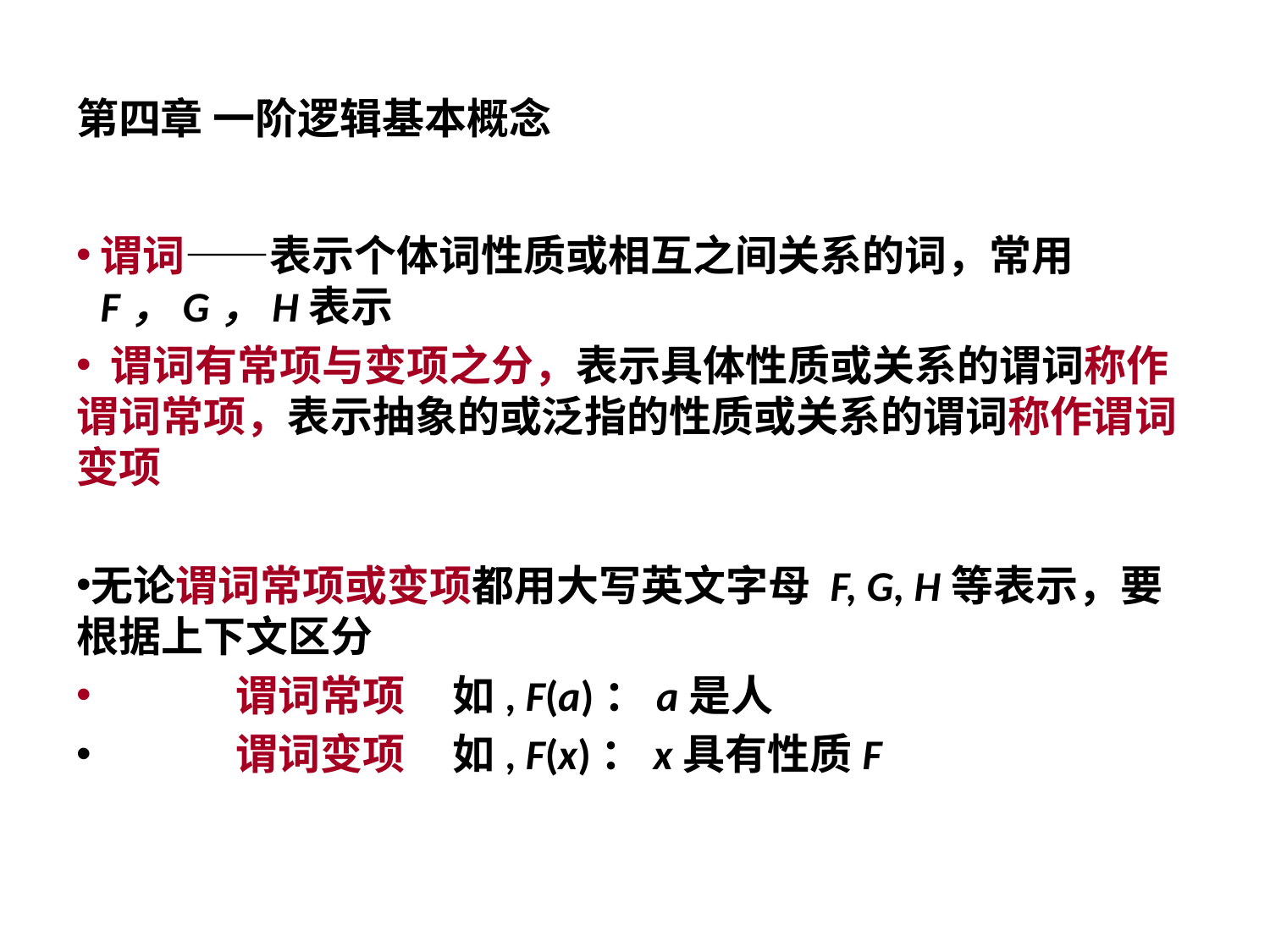

# 第四章 一阶逻辑基本概念
谓词——表示个体词性质或相互之间关系的词，常用F，G，H表示
 谓词有常项与变项之分，表示具体性质或关系的谓词称作谓词常项，表示抽象的或泛指的性质或关系的谓词称作谓词变项

无论谓词常项或变项都用大写英文字母 F, G, H等表示，要根据上下文区分
         谓词常项     如, F(a)：a是人
         谓词变项     如, F(x)：x具有性质F